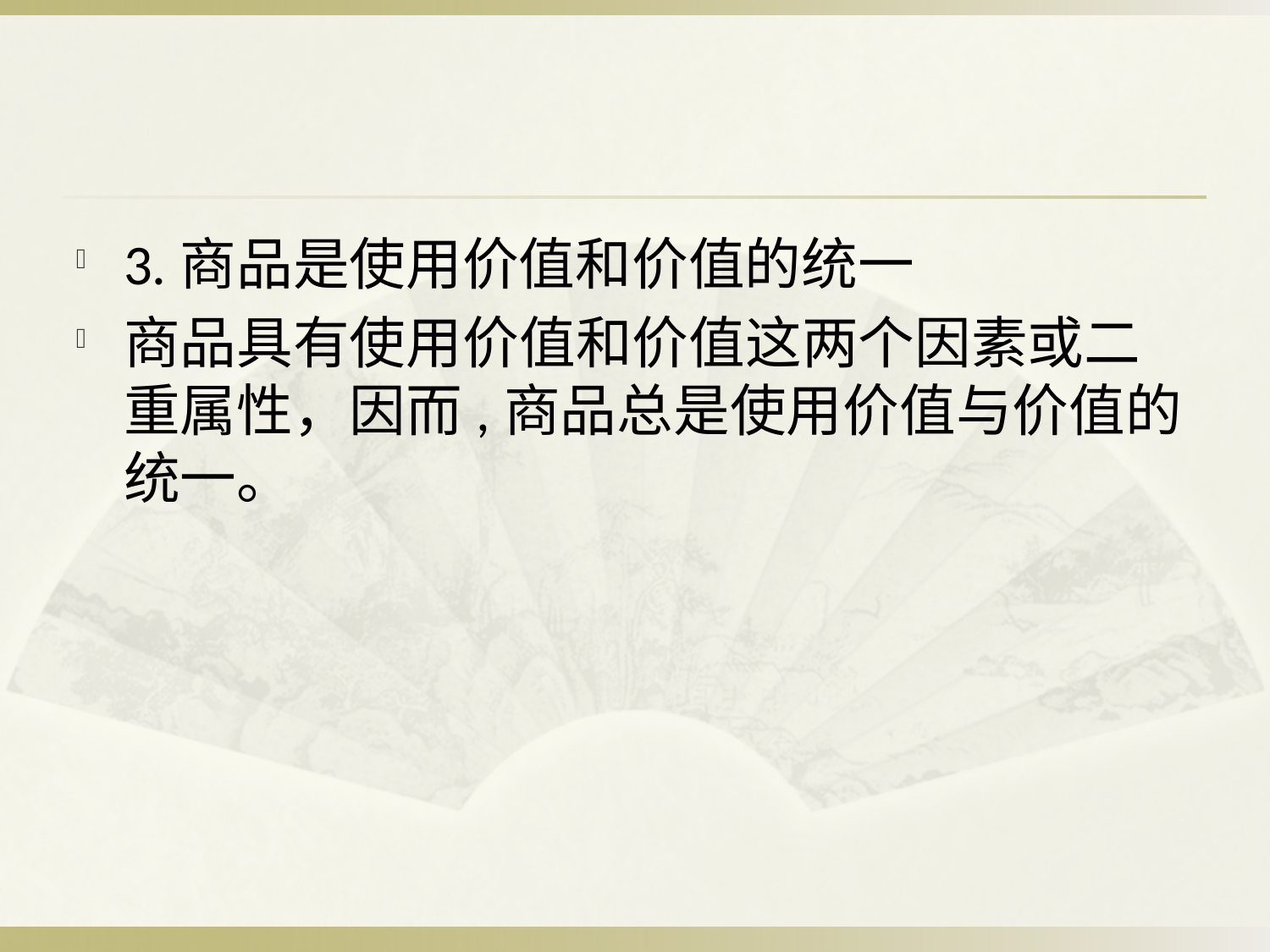

#
3.商品是使用价值和价值的统一
商品具有使用价值和价值这两个因素或二重属性，因而,商品总是使用价值与价值的统一。